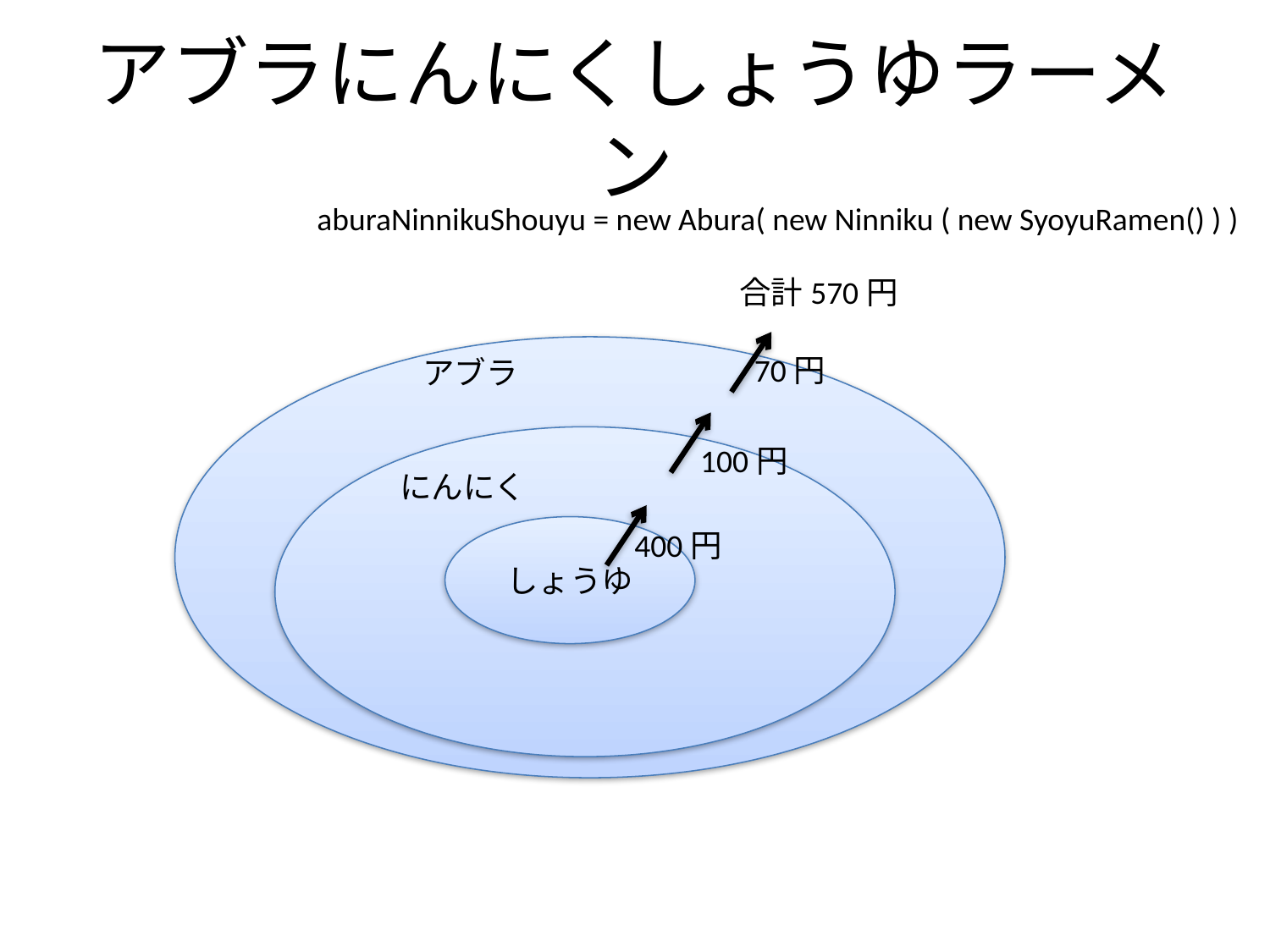

# アブラにんにくしょうゆラーメン
aburaNinnikuShouyu = new Abura( new Ninniku ( new SyoyuRamen() ) )
合計570円

70円
アブラ

100円
にんにく
しょうゆ
400円